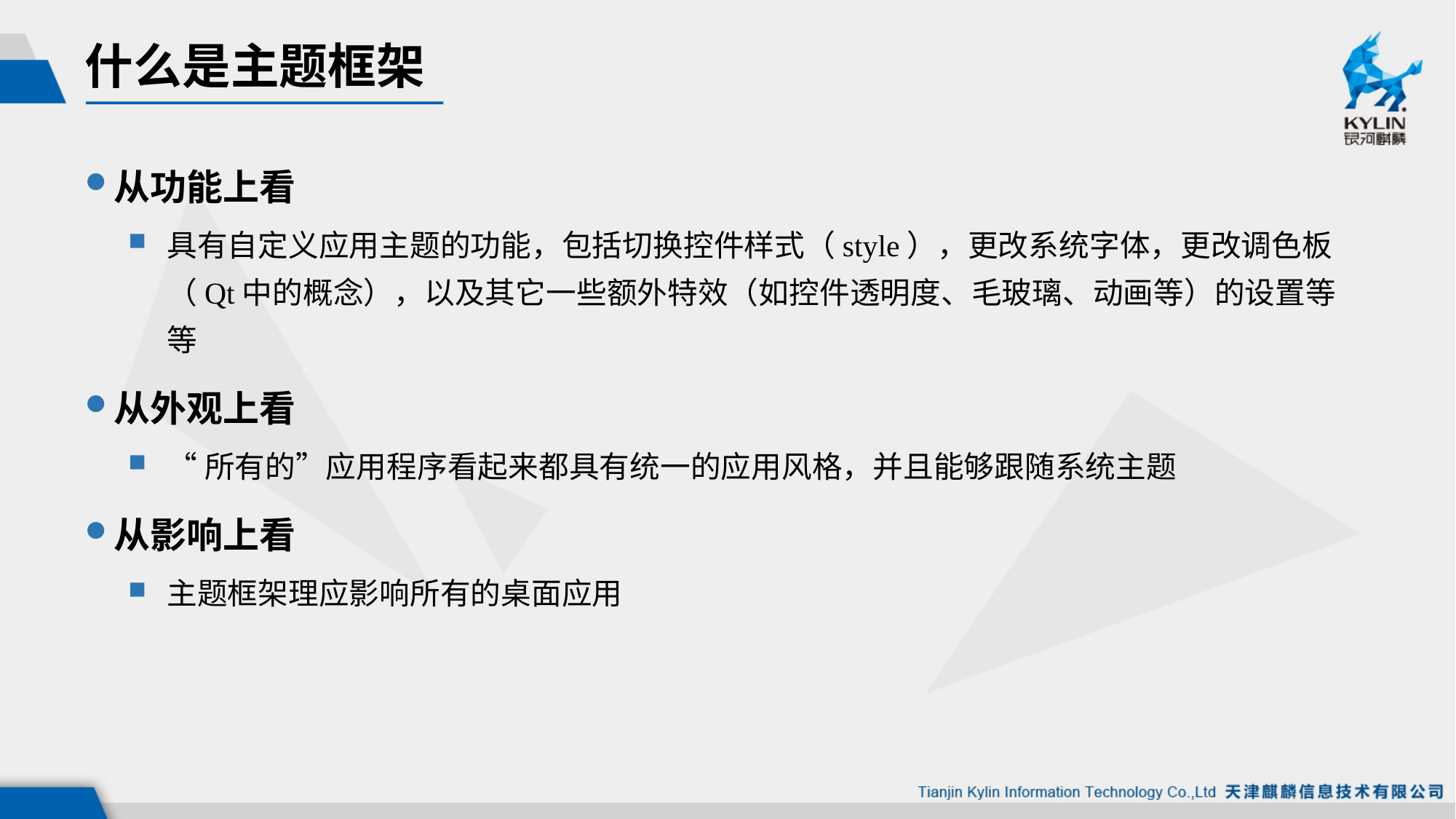

# 什么是主题框架
从功能上看
具有自定义应用主题的功能，包括切换控件样式（style），更改系统字体，更改调色板（Qt中的概念），以及其它一些额外特效（如控件透明度、毛玻璃、动画等）的设置等等
从外观上看
“所有的”应用程序看起来都具有统一的应用风格，并且能够跟随系统主题
从影响上看
主题框架理应影响所有的桌面应用